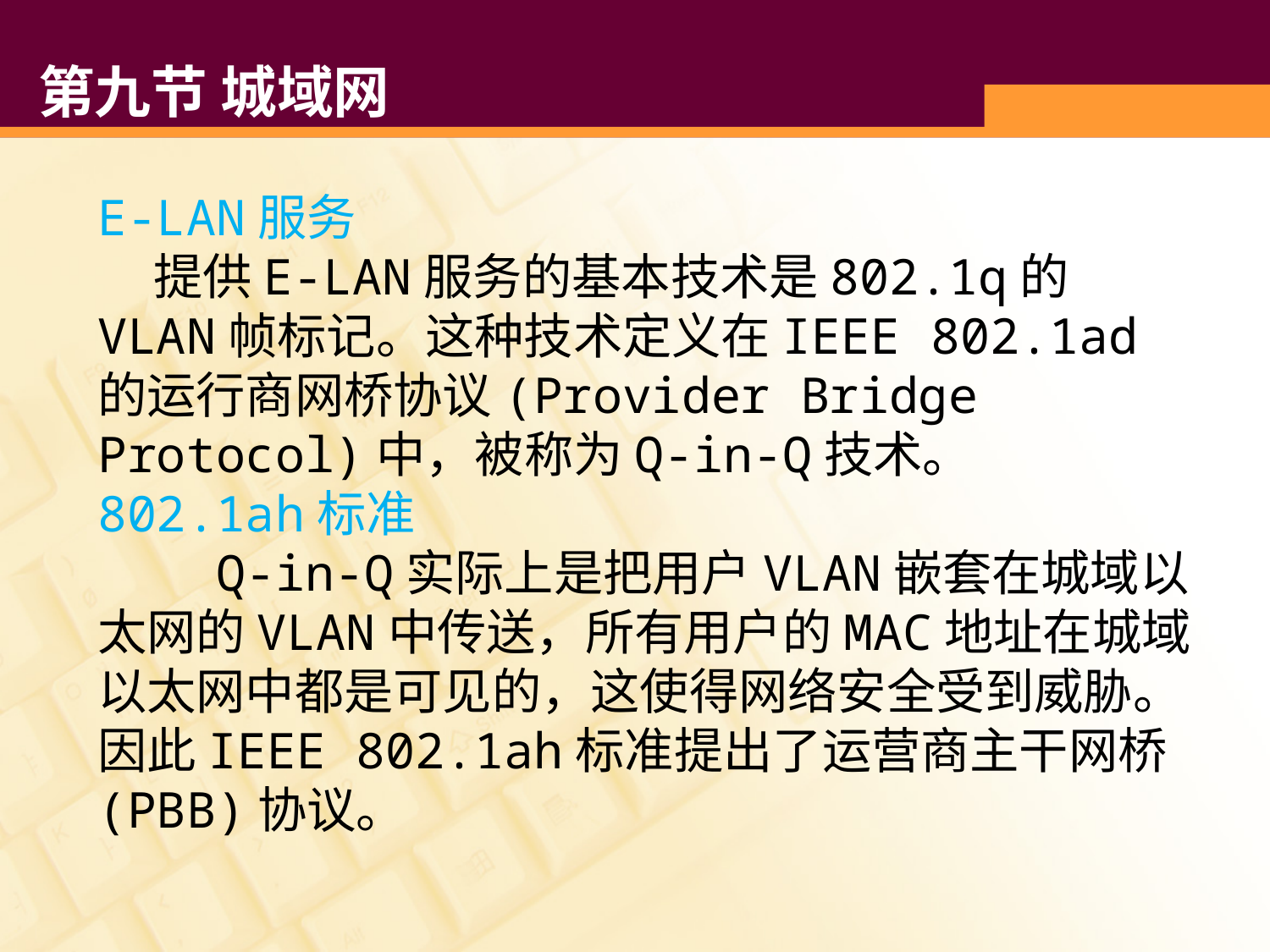

# 第九节 城域网
E-LAN服务
    提供E-LAN服务的基本技术是802.1q的VLAN帧标记。这种技术定义在IEEE 802.1ad的运行商网桥协议(Provider Bridge Protocol)中，被称为Q-in-Q技术。
802.1ah标准
    Q-in-Q实际上是把用户VLAN嵌套在城域以太网的VLAN中传送，所有用户的MAC地址在城域以太网中都是可见的，这使得网络安全受到威胁。因此IEEE 802.1ah标准提出了运营商主干网桥(PBB)协议。